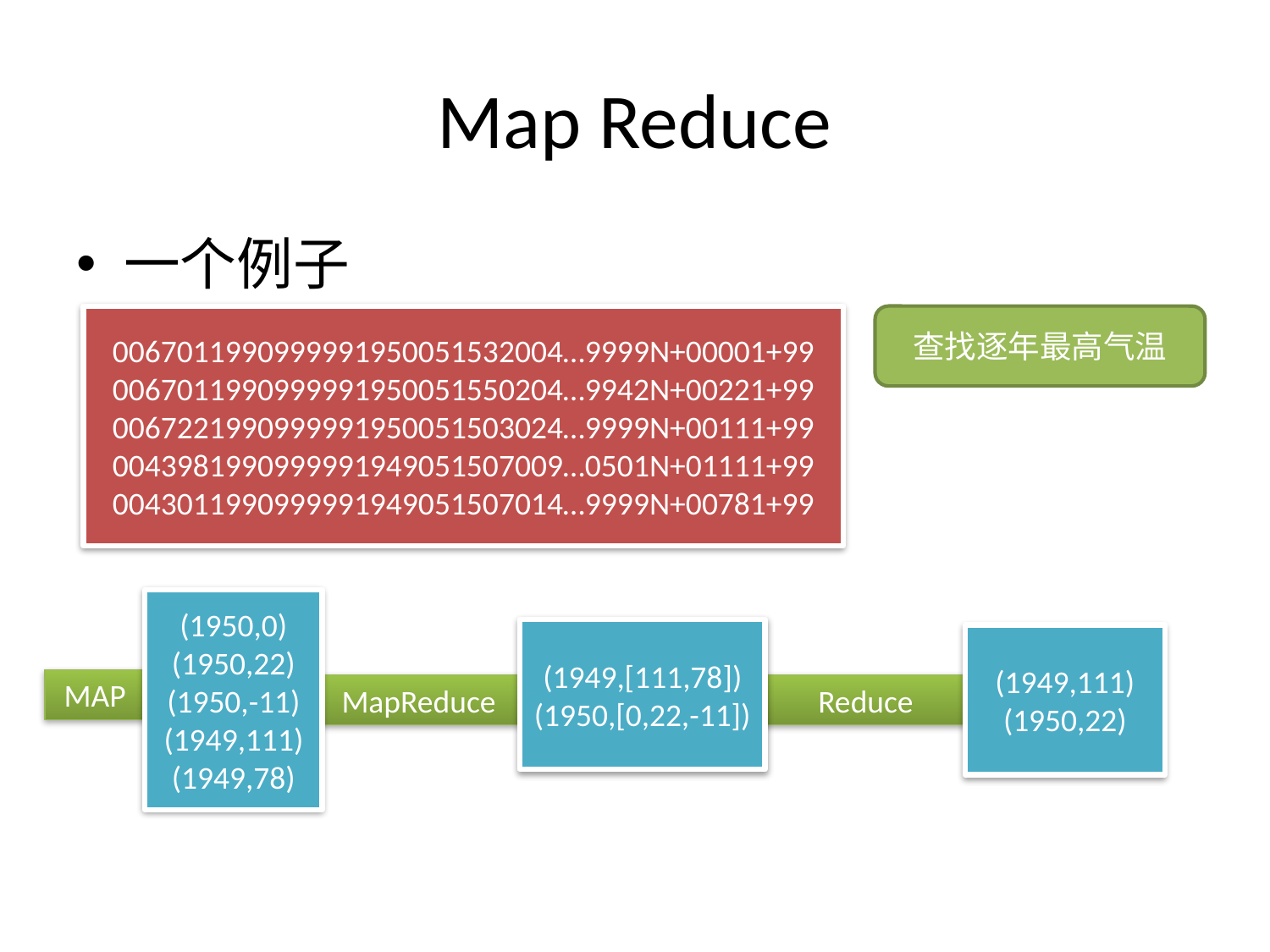

# Map Reduce
一个例子

0067011990999991950051532004…9999N+00001+99
0067011990999991950051550204…9942N+00221+99
0067221990999991950051503024…9999N+00111+99
0043981990999991949051507009…0501N+01111+99
0043011990999991949051507014…9999N+00781+99
查找逐年最高气温
(1950,0)
(1950,22)
(1950,-11)
(1949,111)
(1949,78)
(1949,[111,78])
(1950,[0,22,-11])
(1949,111)
(1950,22)
MAP
MapReduce
Reduce